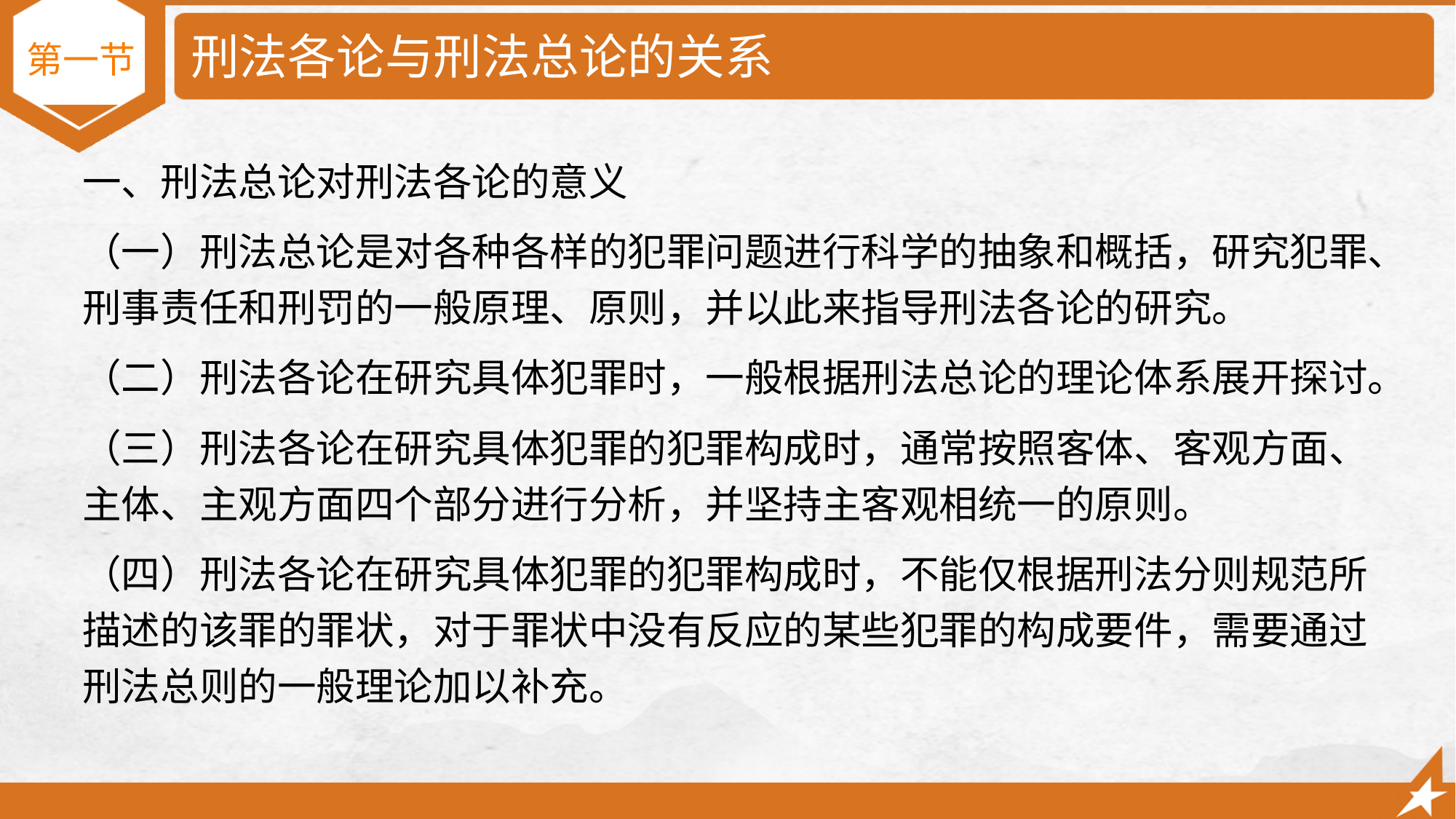

# 刑法各论与刑法总论的关系
第一节
一、刑法总论对刑法各论的意义
（一）刑法总论是对各种各样的犯罪问题进行科学的抽象和概括，研究犯罪、刑事责任和刑罚的一般原理、原则，并以此来指导刑法各论的研究。
（二）刑法各论在研究具体犯罪时，一般根据刑法总论的理论体系展开探讨。
（三）刑法各论在研究具体犯罪的犯罪构成时，通常按照客体、客观方面、主体、主观方面四个部分进行分析，并坚持主客观相统一的原则。
（四）刑法各论在研究具体犯罪的犯罪构成时，不能仅根据刑法分则规范所描述的该罪的罪状，对于罪状中没有反应的某些犯罪的构成要件，需要通过刑法总则的一般理论加以补充。